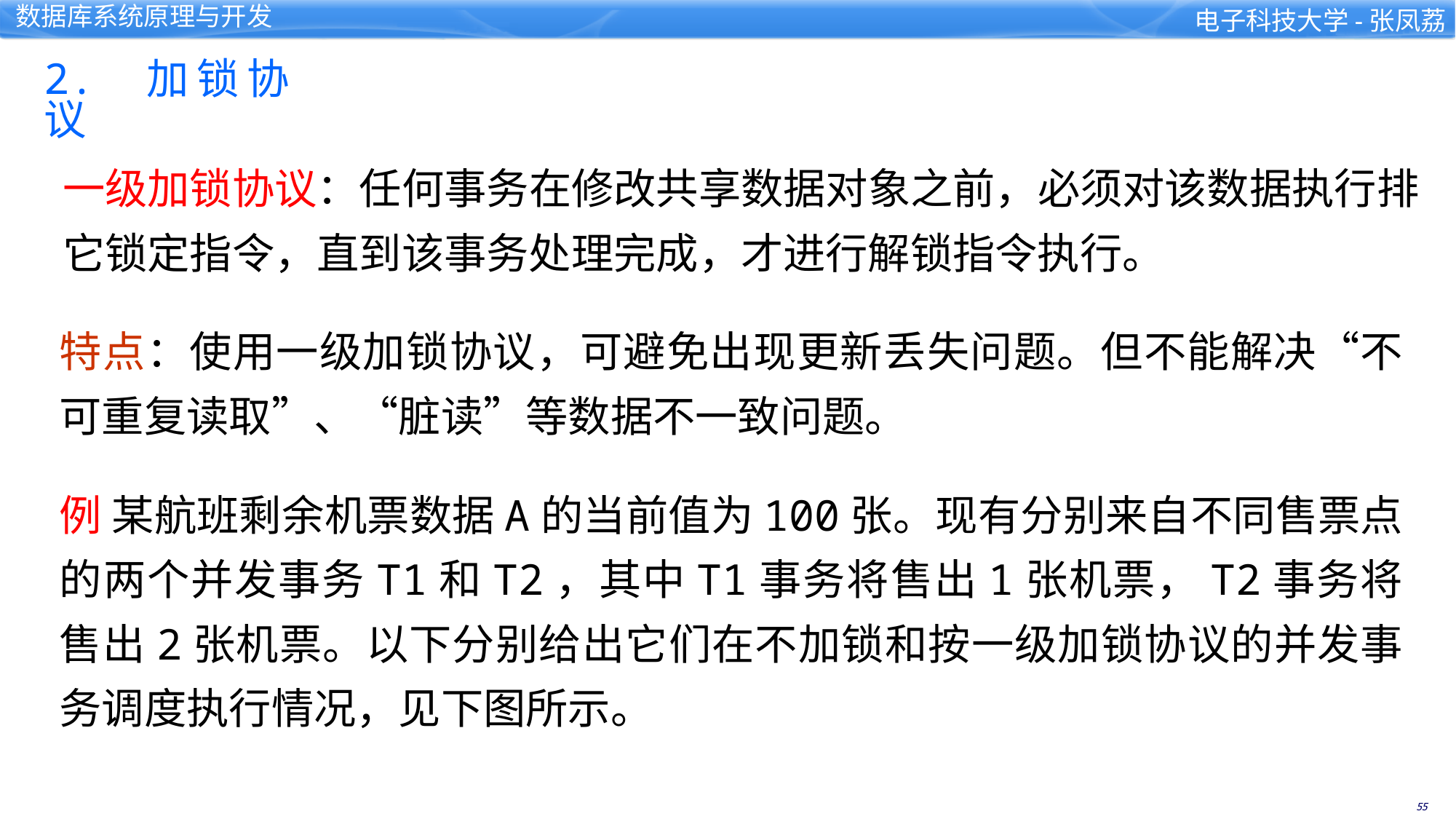

2. 加锁协议
一级加锁协议：任何事务在修改共享数据对象之前，必须对该数据执行排它锁定指令，直到该事务处理完成，才进行解锁指令执行。
特点：使用一级加锁协议，可避免出现更新丢失问题。但不能解决“不可重复读取”、“脏读”等数据不一致问题。
例 某航班剩余机票数据A的当前值为100张。现有分别来自不同售票点的两个并发事务T1和T2，其中T1事务将售出1张机票，T2事务将售出2张机票。以下分别给出它们在不加锁和按一级加锁协议的并发事务调度执行情况，见下图所示。